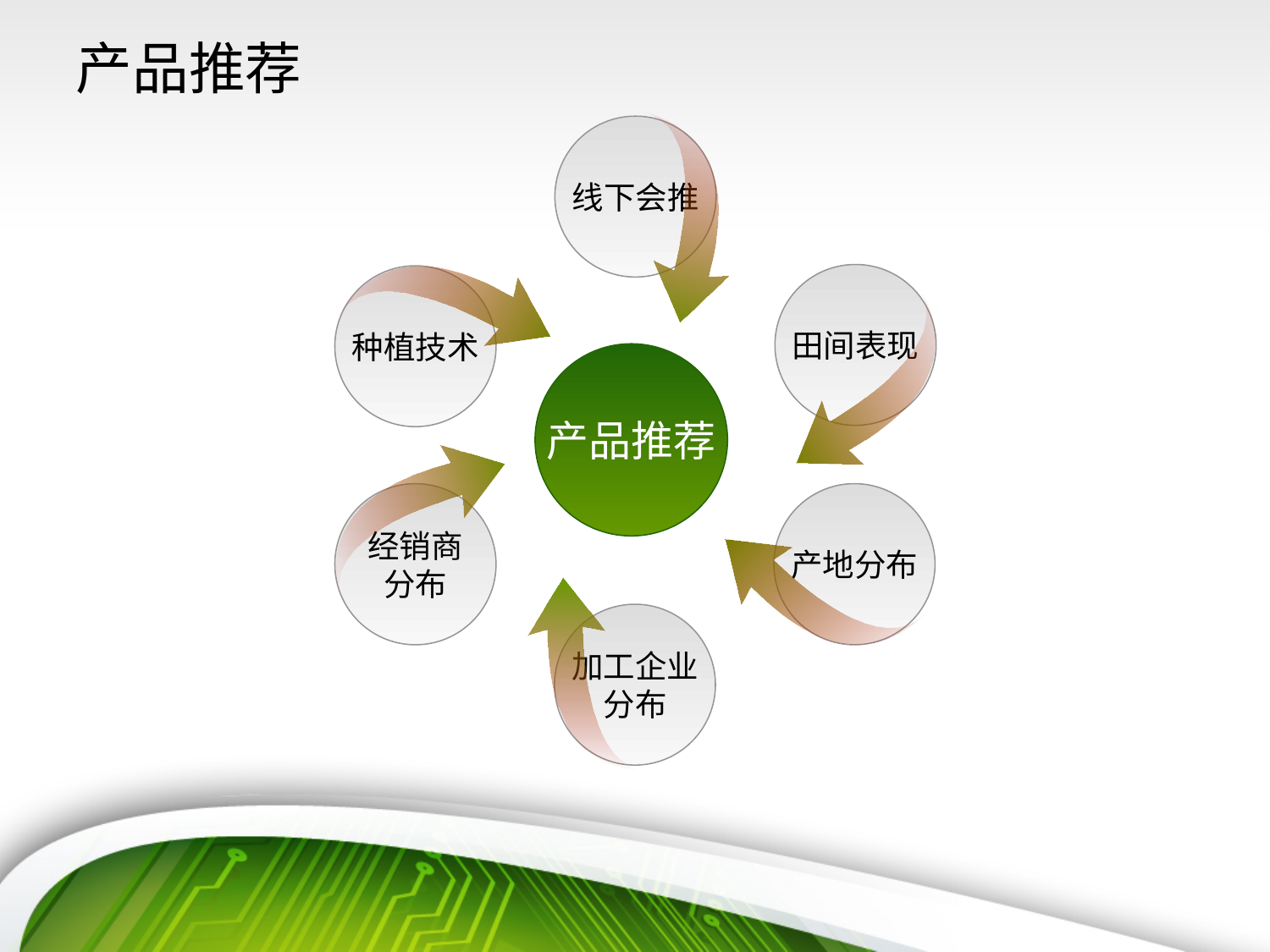

# 产品推荐
线下会推

田间表现
种植技术

产品推荐

经销商
分布
产地分布

加工企业
分布